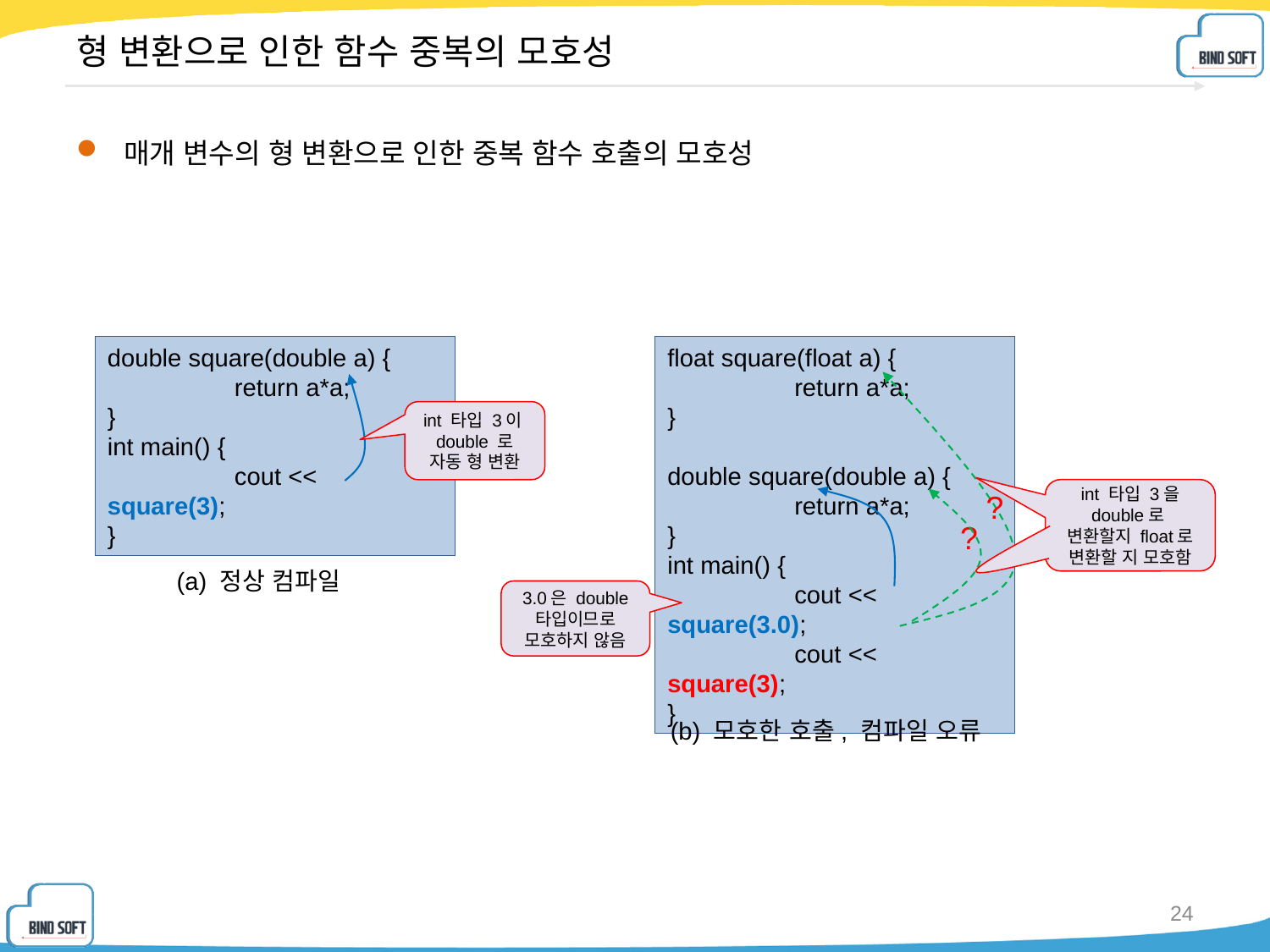

# 형 변환으로 인한 함수 중복의 모호성
매개 변수의 형 변환으로 인한 중복 함수 호출의 모호성
double square(double a) {
	return a*a;
}
int main() {
	cout << square(3);
}
float square(float a) {
	return a*a;
}

double square(double a) {
	return a*a;
}
int main() {
	cout << square(3.0);
	cout << square(3);
}

int 타입 3이double 로 자동 형 변환
int 타입 3을 double로  변환할지 float로 변환할 지 모호함
?

?

(a) 정상 컴파일
3.0은 double 타입이므로
모호하지 않음
(b) 모호한 호출, 컴파일 오류
24